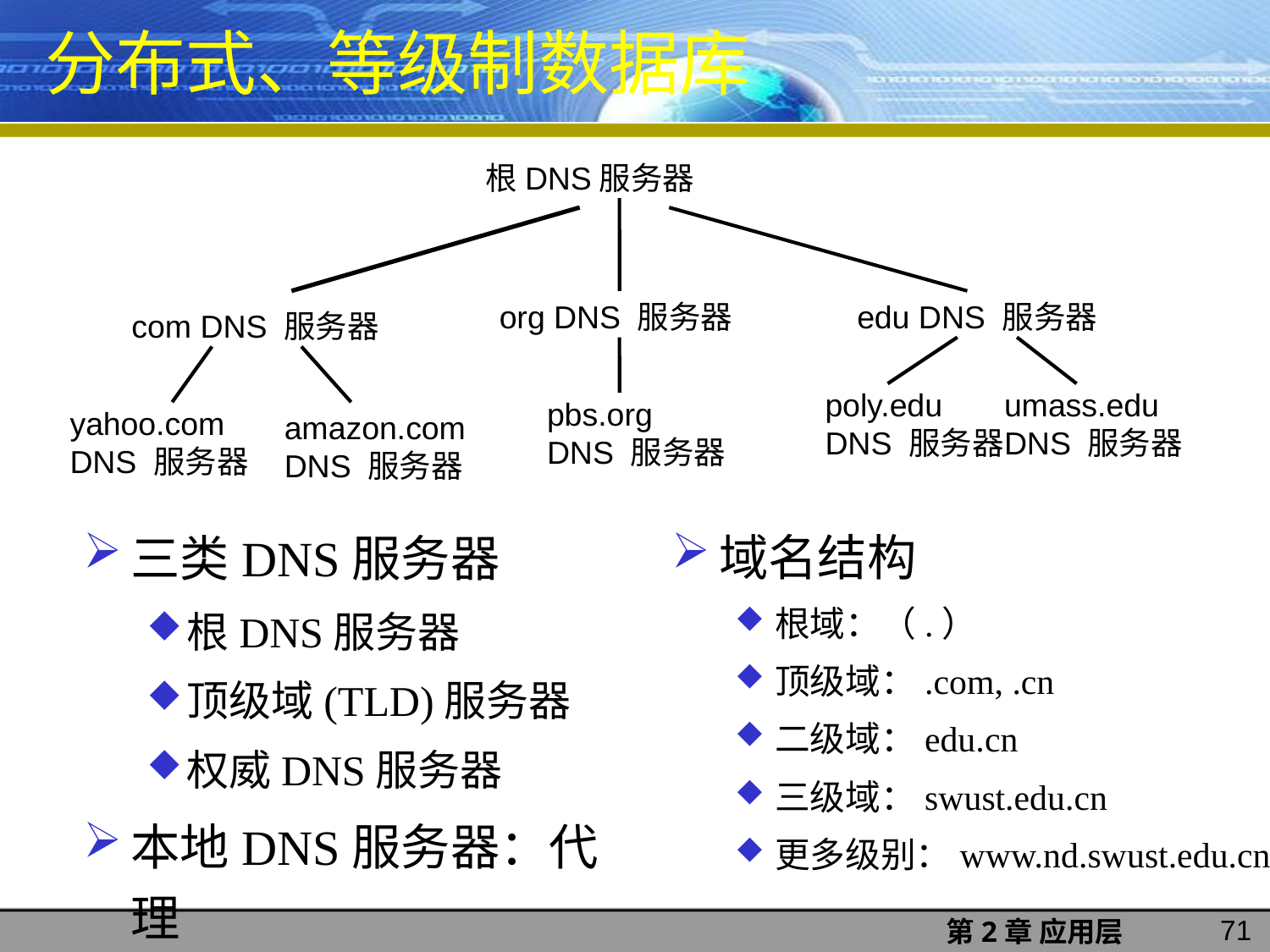

分布式、等级制数据库
根DNS服务器

org DNS 服务器
edu DNS 服务器
com DNS 服务器

poly.edu
DNS 服务器
umass.edu
DNS 服务器
pbs.org
DNS 服务器
yahoo.com
DNS 服务器
amazon.com
DNS 服务器
域名结构
根域：（.）
顶级域：.com, .cn
二级域：edu.cn
三级域：swust.edu.cn
更多级别：www.nd.swust.edu.cn
三类DNS服务器
根DNS服务器
顶级域(TLD)服务器
权威DNS服务器
本地DNS服务器：代理
71